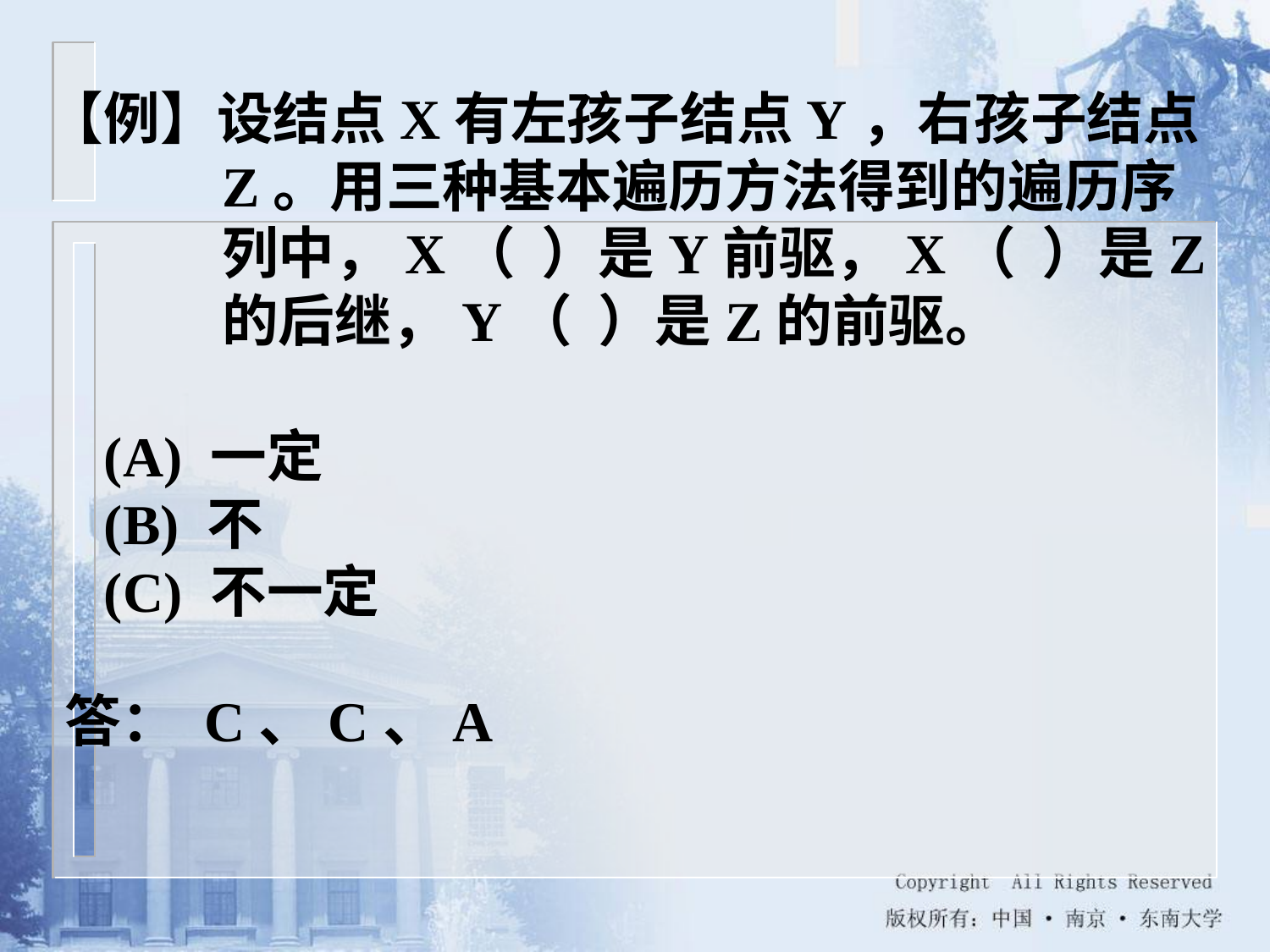

【例】设结点X有左孩子结点Y，右孩子结点Z。用三种基本遍历方法得到的遍历序列中，X（  ）是Y前驱，X（  ）是Z的后继，Y（  ）是Z的前驱。

    (A) 一定
    (B) 不
    (C) 不一定
答： C、C、A